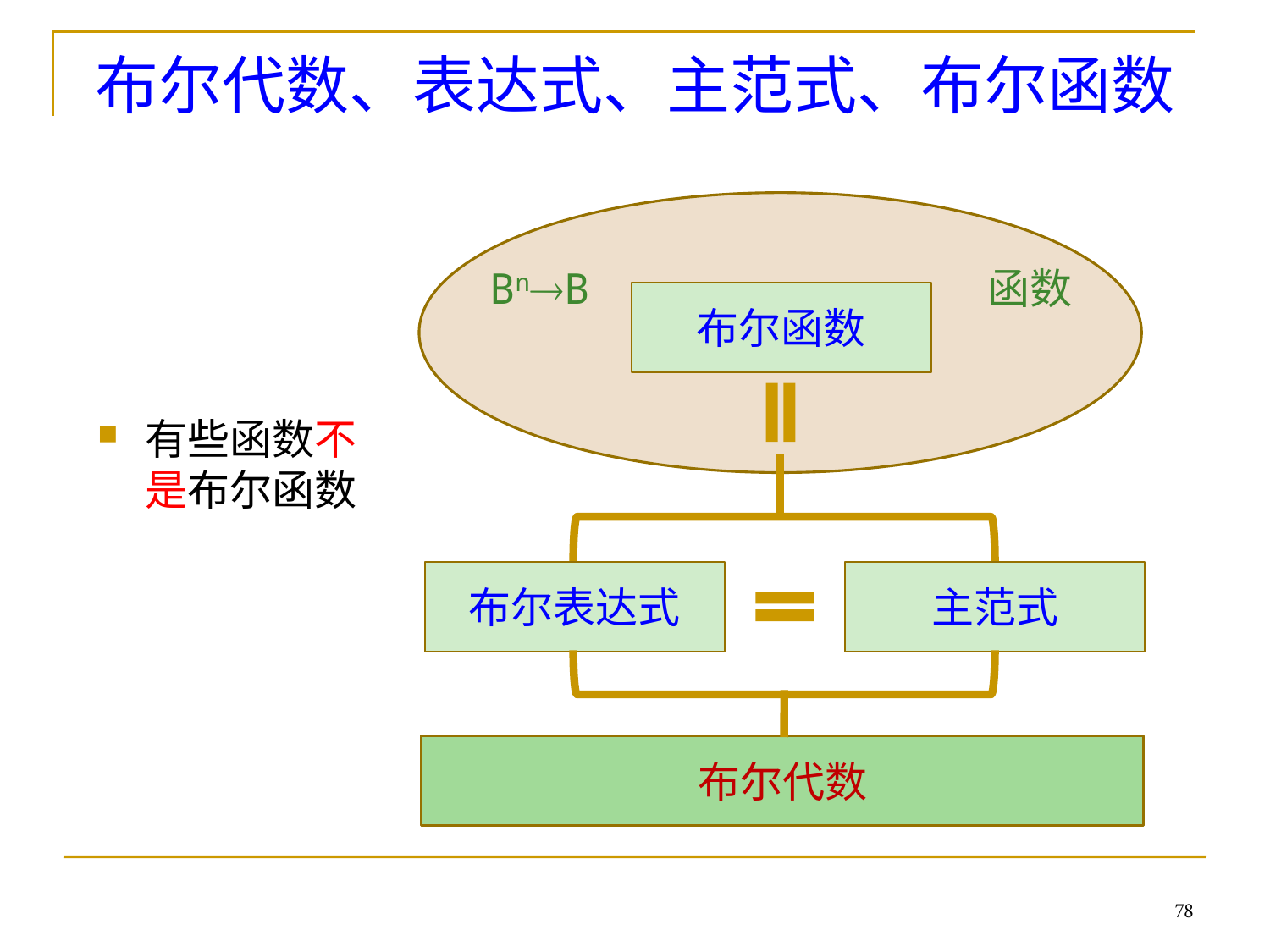

# 布尔代数、表达式、主范式、布尔函数

Bn→B
函数
布尔函数

有些函数不是布尔函数
布尔表达式
主范式

布尔代数
78